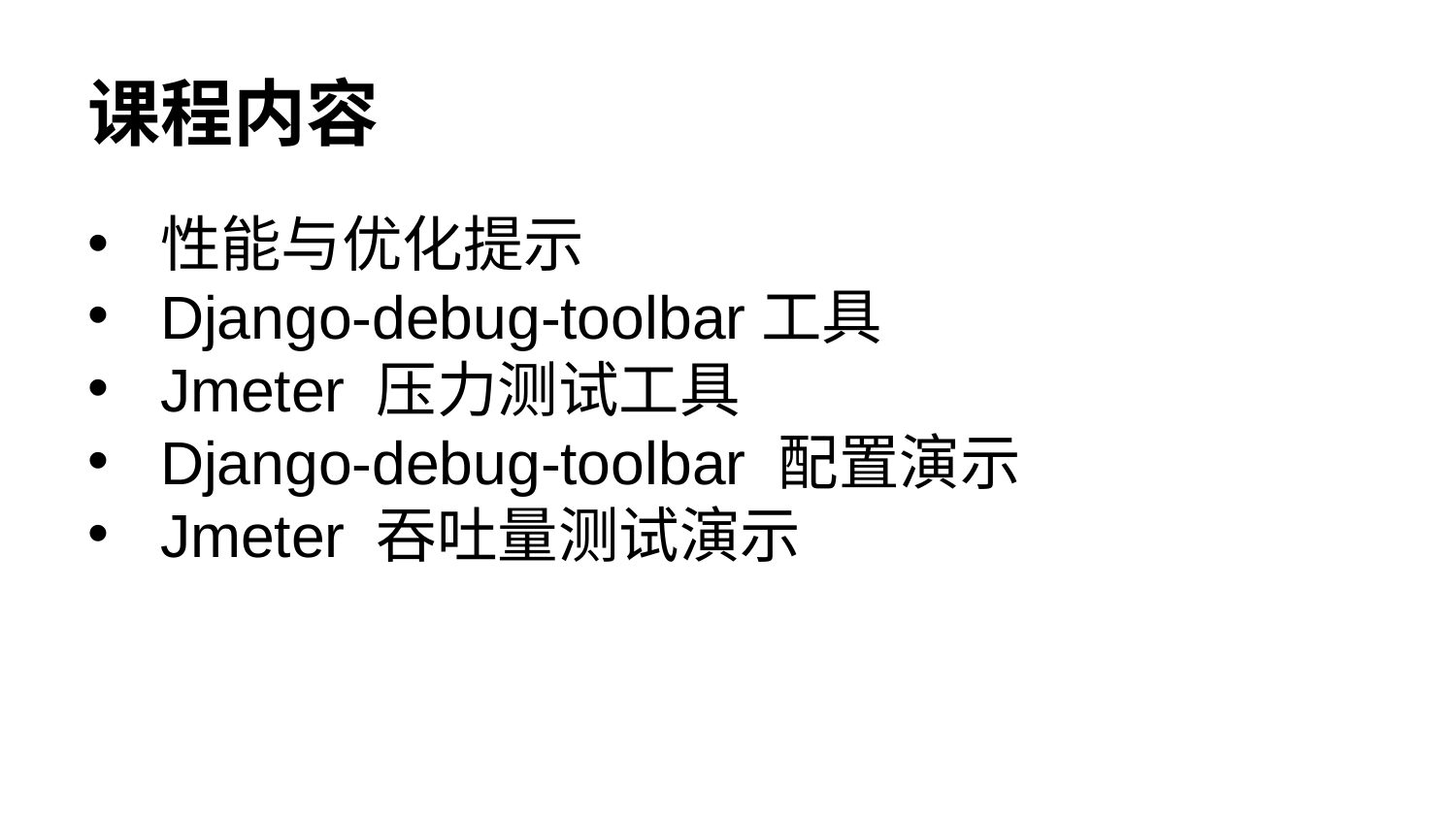

# 课程内容
性能与优化提示
Django-debug-toolbar工具
Jmeter 压力测试工具
Django-debug-toolbar 配置演示
Jmeter 吞吐量测试演示